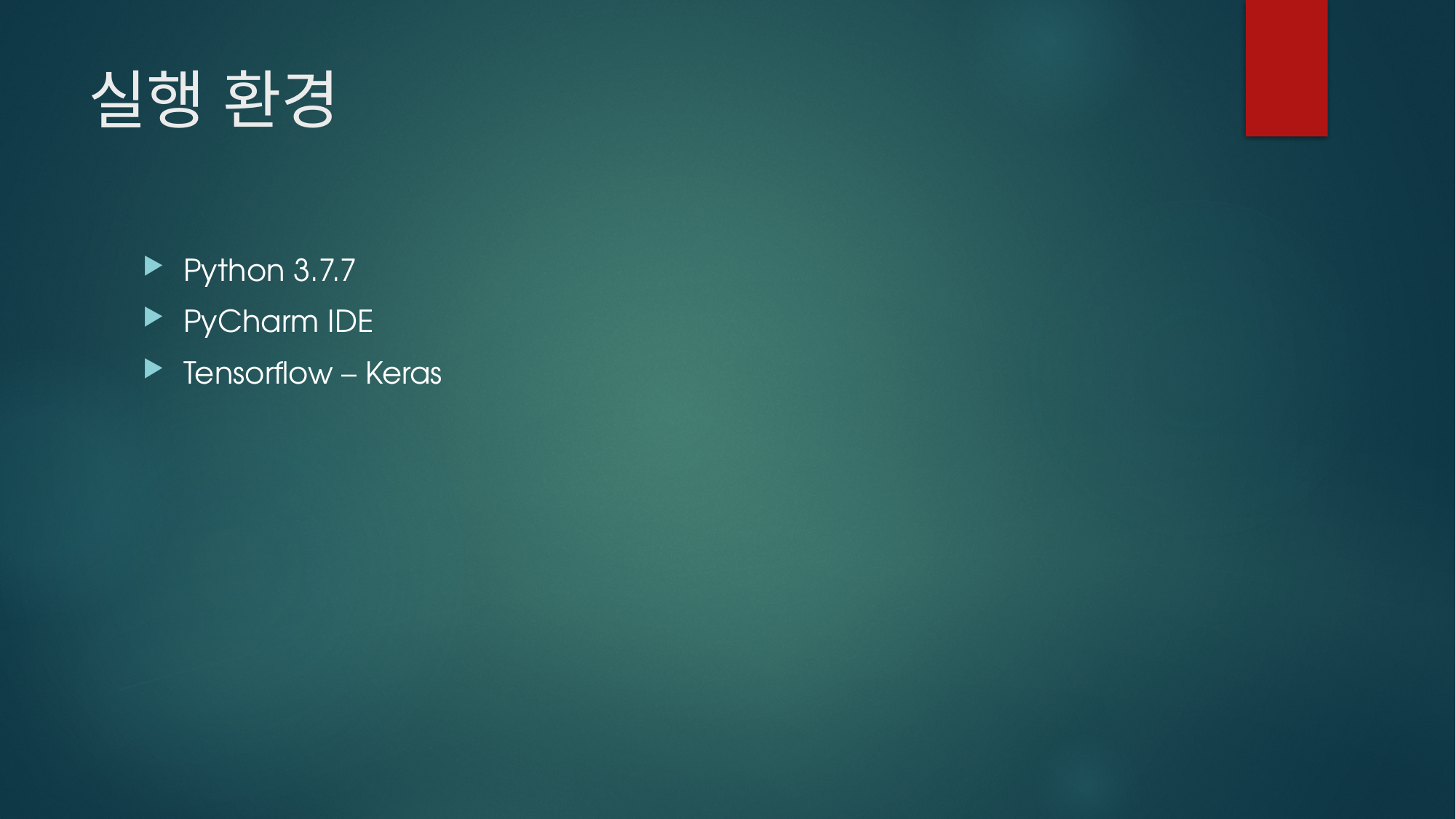

# 실행 환경
Python 3.7.7
PyCharm IDE
Tensorflow – Keras